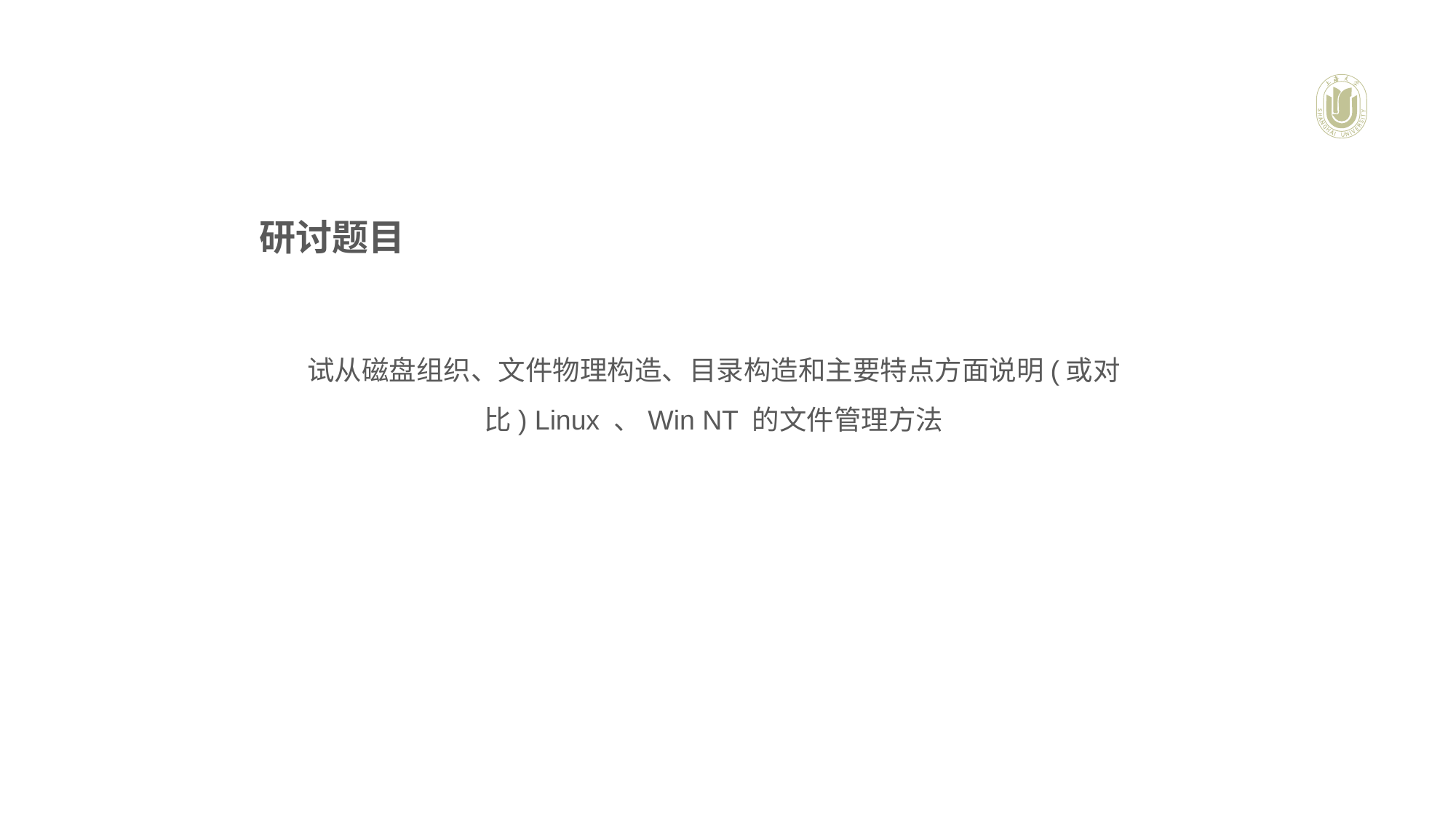

研讨题目
试从磁盘组织、文件物理构造、目录构造和主要特点方面说明(或对比) Linux 、Win NT 的文件管理方法